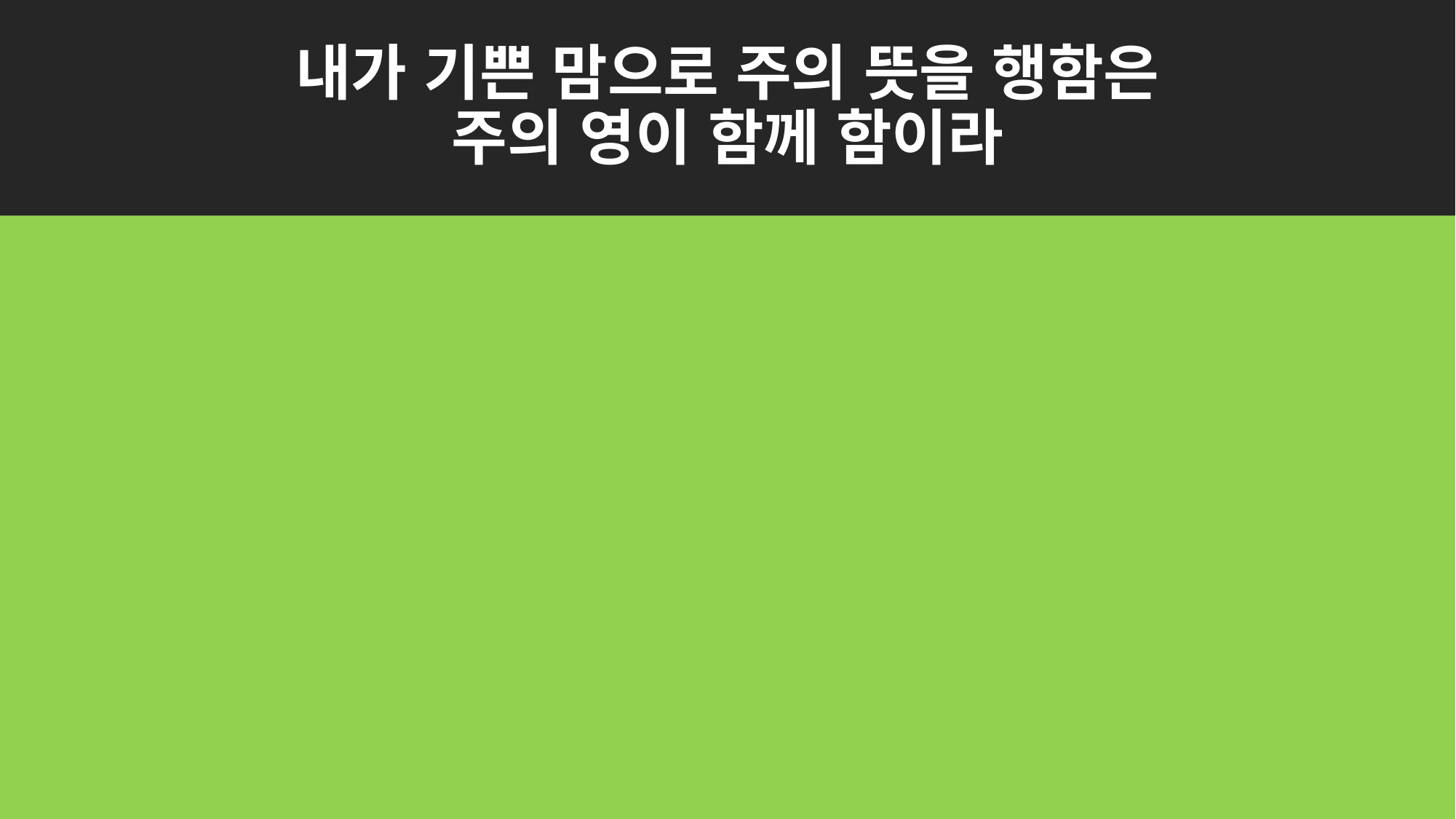

# 내가 기쁜 맘으로 주의 뜻을 행함은 주의 영이 함께 함이라